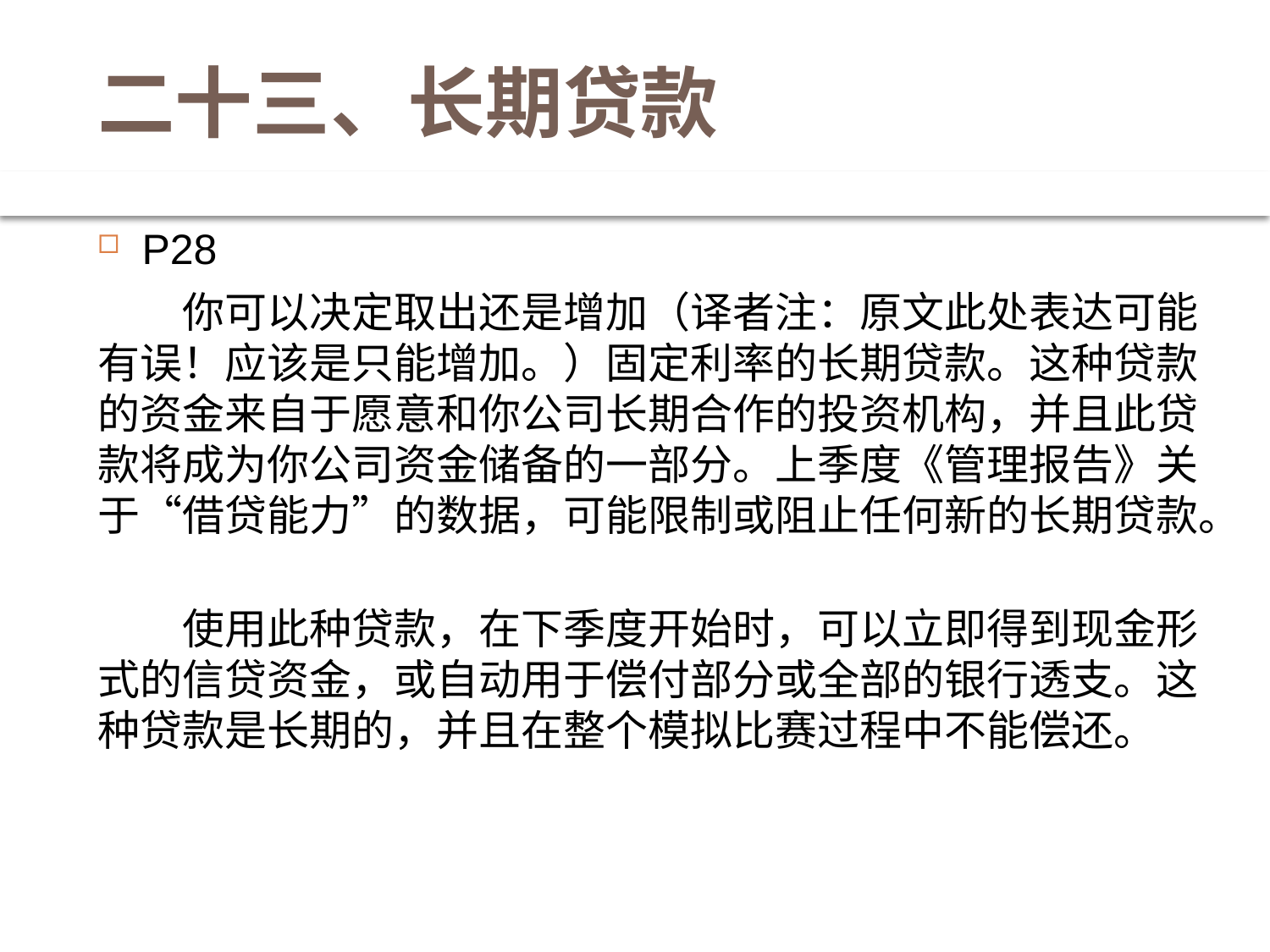

# 二十三、长期贷款
P28
　　你可以决定取出还是增加（译者注：原文此处表达可能有误！应该是只能增加。）固定利率的长期贷款。这种贷款的资金来自于愿意和你公司长期合作的投资机构，并且此贷款将成为你公司资金储备的一部分。上季度《管理报告》关于“借贷能力”的数据，可能限制或阻止任何新的长期贷款。
　　使用此种贷款，在下季度开始时，可以立即得到现金形式的信贷资金，或自动用于偿付部分或全部的银行透支。这种贷款是长期的，并且在整个模拟比赛过程中不能偿还。